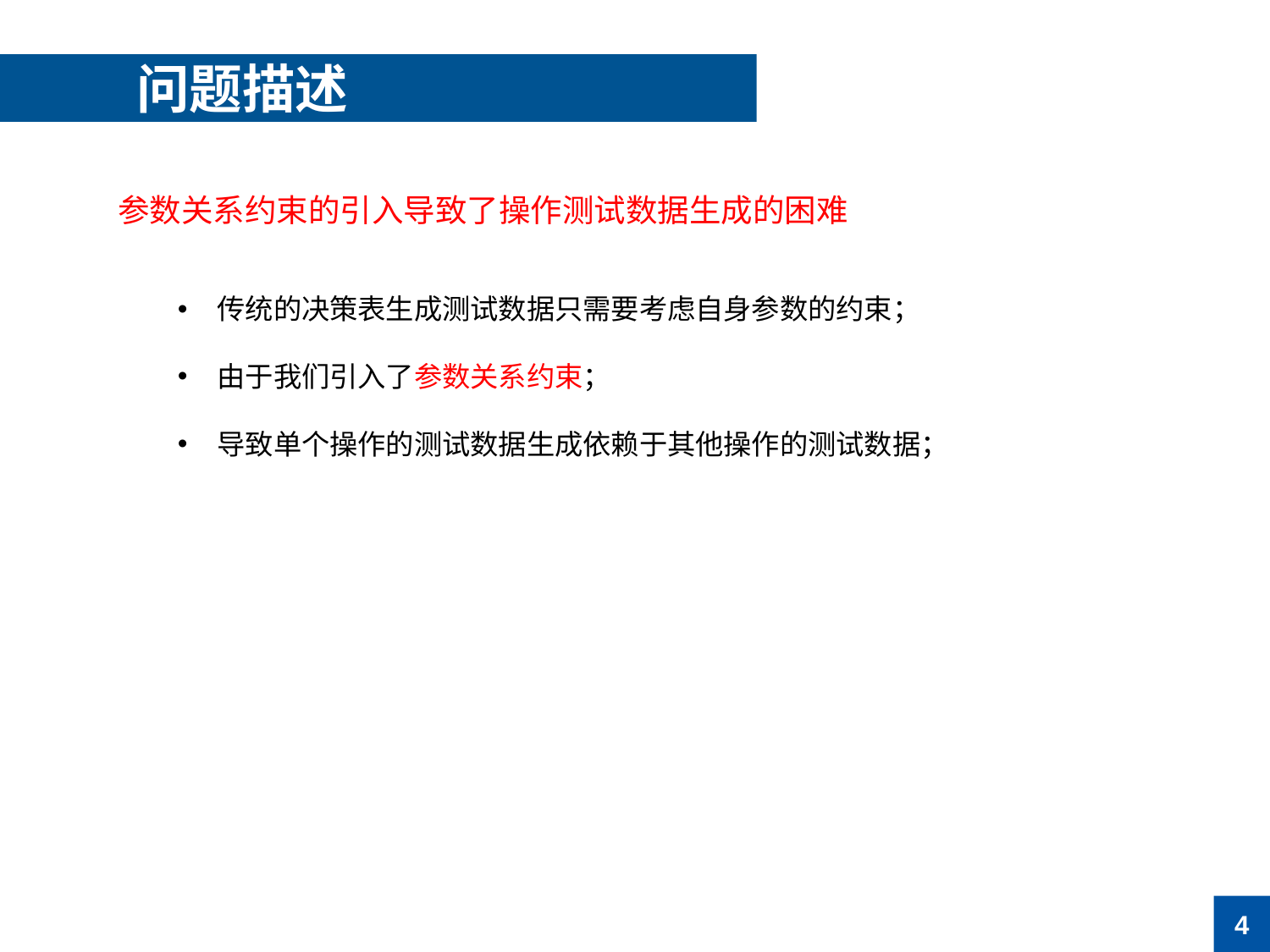

问题描述
参数关系约束的引入导致了操作测试数据生成的困难
传统的决策表生成测试数据只需要考虑自身参数的约束；

由于我们引入了参数关系约束；

导致单个操作的测试数据生成依赖于其他操作的测试数据；
4